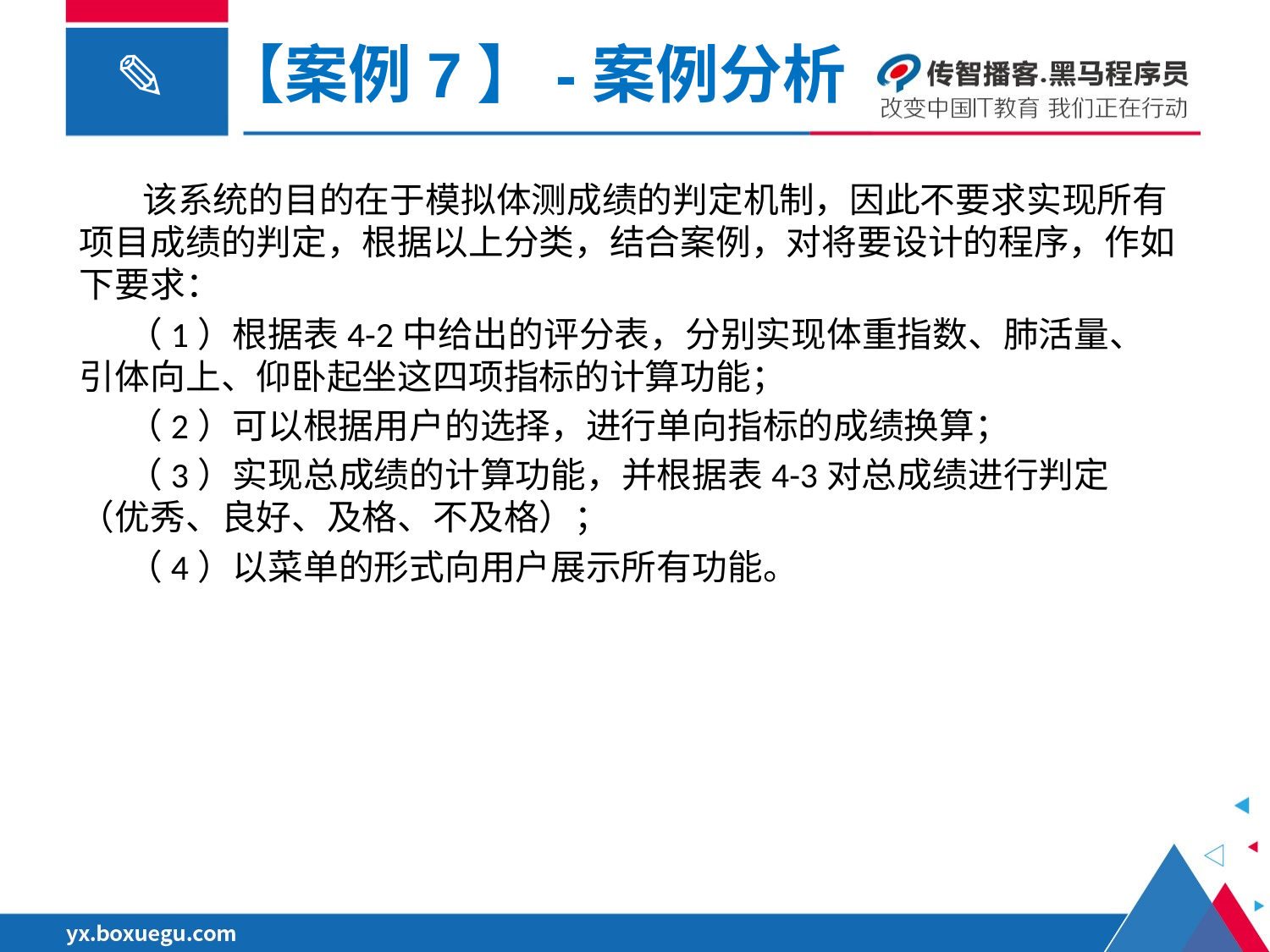

【案例7】-案例分析
       该系统的目的在于模拟体测成绩的判定机制，因此不要求实现所有项目成绩的判定，根据以上分类，结合案例，对将要设计的程序，作如下要求：
     （1）根据表4-2中给出的评分表，分别实现体重指数、肺活量、引体向上、仰卧起坐这四项指标的计算功能；
     （2）可以根据用户的选择，进行单向指标的成绩换算；
     （3）实现总成绩的计算功能，并根据表4-3对总成绩进行判定（优秀、良好、及格、不及格）；
     （4）以菜单的形式向用户展示所有功能。